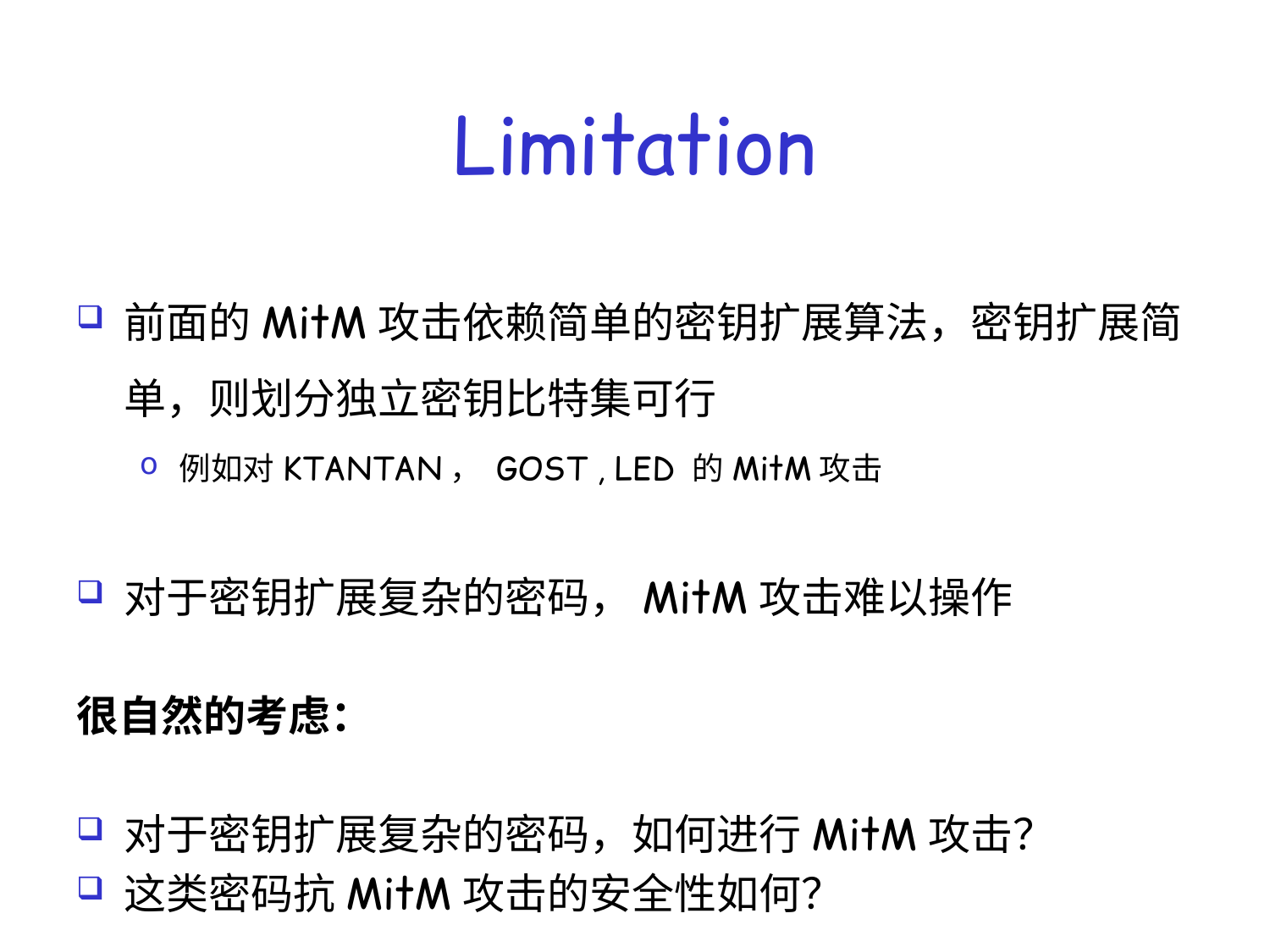

# Limitation
前面的MitM攻击依赖简单的密钥扩展算法，密钥扩展简单，则划分独立密钥比特集可行
例如对KTANTAN， GOST , LED 的MitM攻击

对于密钥扩展复杂的密码，MitM攻击难以操作

很自然的考虑：

对于密钥扩展复杂的密码，如何进行MitM攻击？
这类密码抗MitM攻击的安全性如何？